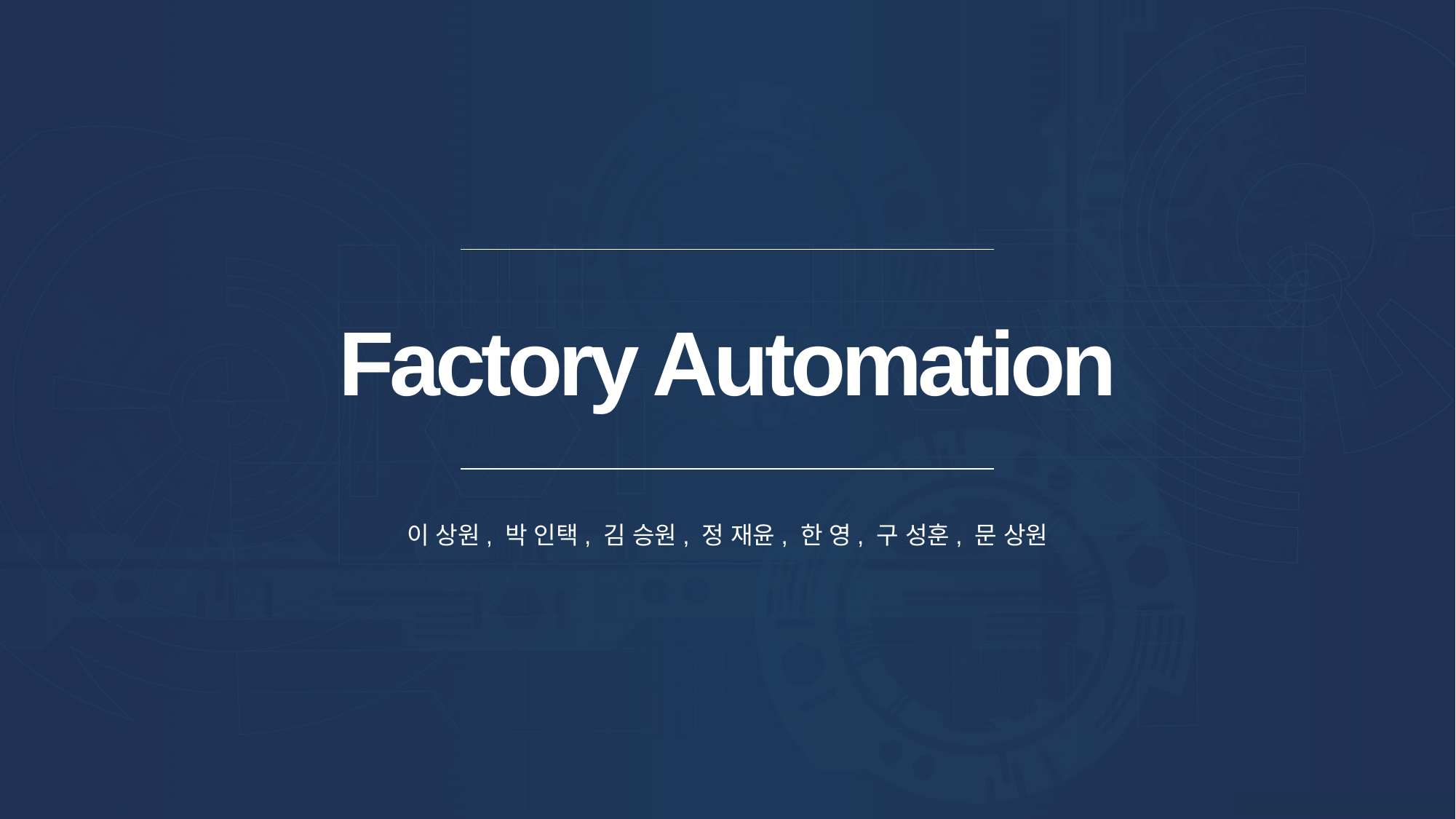

Factory Automation
이 상원, 박 인택, 김 승원, 정 재윤, 한 영, 구 성훈, 문 상원